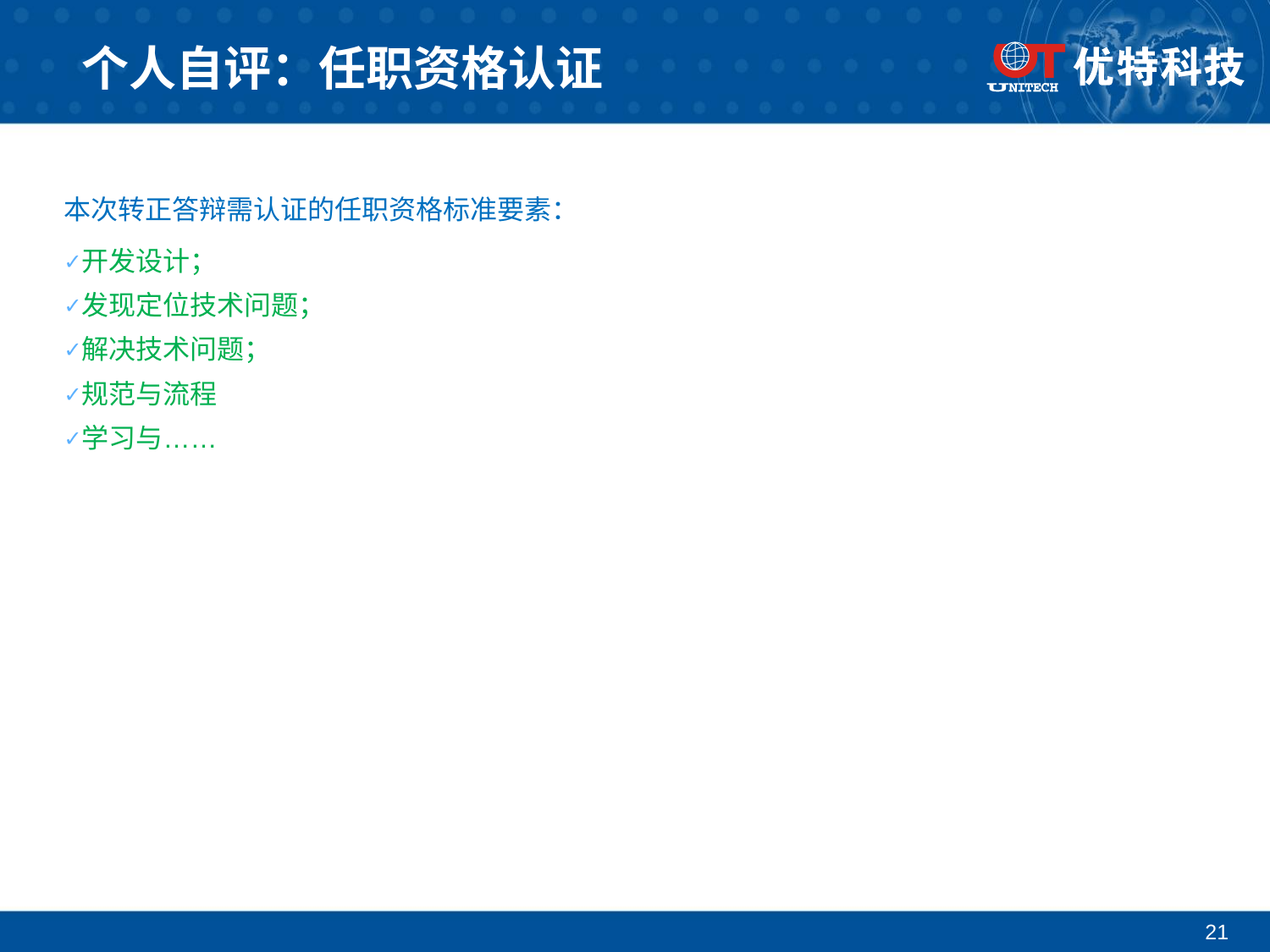

# 个人自评：任职资格认证
本次转正答辩需认证的任职资格标准要素：
开发设计；
发现定位技术问题；
解决技术问题；
规范与流程
学习与……
21